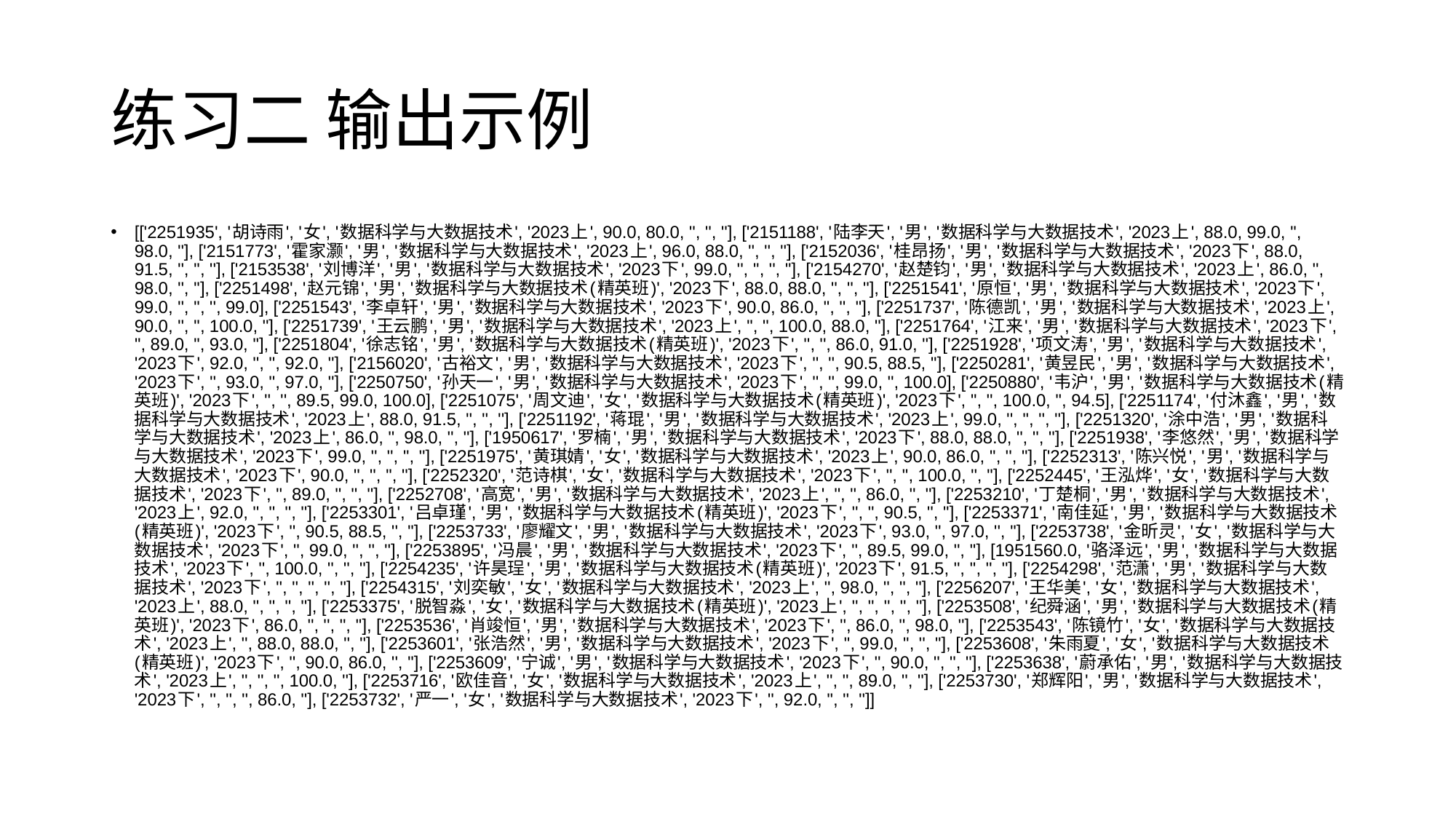

# 练习二 输出示例
[['2251935', '胡诗雨', '女', '数据科学与大数据技术', '2023上', 90.0, 80.0, '', '', ''], ['2151188', '陆李天', '男', '数据科学与大数据技术', '2023上', 88.0, 99.0, '', 98.0, ''], ['2151773', '霍家灏', '男', '数据科学与大数据技术', '2023上', 96.0, 88.0, '', '', ''], ['2152036', '桂昂扬', '男', '数据科学与大数据技术', '2023下', 88.0, 91.5, '', '', ''], ['2153538', '刘博洋', '男', '数据科学与大数据技术', '2023下', 99.0, '', '', '', ''], ['2154270', '赵楚钧', '男', '数据科学与大数据技术', '2023上', 86.0, '', 98.0, '', ''], ['2251498', '赵元锦', '男', '数据科学与大数据技术(精英班)', '2023下', 88.0, 88.0, '', '', ''], ['2251541', '原恒', '男', '数据科学与大数据技术', '2023下', 99.0, '', '', '', 99.0], ['2251543', '李卓轩', '男', '数据科学与大数据技术', '2023下', 90.0, 86.0, '', '', ''], ['2251737', '陈德凯', '男', '数据科学与大数据技术', '2023上', 90.0, '', '', 100.0, ''], ['2251739', '王云鹏', '男', '数据科学与大数据技术', '2023上', '', '', 100.0, 88.0, ''], ['2251764', '江来', '男', '数据科学与大数据技术', '2023下', '', 89.0, '', 93.0, ''], ['2251804', '徐志铭', '男', '数据科学与大数据技术(精英班)', '2023下', '', '', 86.0, 91.0, ''], ['2251928', '项文涛', '男', '数据科学与大数据技术', '2023下', 92.0, '', '', 92.0, ''], ['2156020', '古裕文', '男', '数据科学与大数据技术', '2023下', '', '', 90.5, 88.5, ''], ['2250281', '黄昱民', '男', '数据科学与大数据技术', '2023下', '', 93.0, '', 97.0, ''], ['2250750', '孙天一', '男', '数据科学与大数据技术', '2023下', '', '', 99.0, '', 100.0], ['2250880', '韦沪', '男', '数据科学与大数据技术(精英班)', '2023下', '', '', 89.5, 99.0, 100.0], ['2251075', '周文迪', '女', '数据科学与大数据技术(精英班)', '2023下', '', '', 100.0, '', 94.5], ['2251174', '付沐鑫', '男', '数据科学与大数据技术', '2023上', 88.0, 91.5, '', '', ''], ['2251192', '蒋琨', '男', '数据科学与大数据技术', '2023上', 99.0, '', '', '', ''], ['2251320', '涂中浩', '男', '数据科学与大数据技术', '2023上', 86.0, '', 98.0, '', ''], ['1950617', '罗楠', '男', '数据科学与大数据技术', '2023下', 88.0, 88.0, '', '', ''], ['2251938', '李悠然', '男', '数据科学与大数据技术', '2023下', 99.0, '', '', '', ''], ['2251975', '黄琪婧', '女', '数据科学与大数据技术', '2023上', 90.0, 86.0, '', '', ''], ['2252313', '陈兴悦', '男', '数据科学与大数据技术', '2023下', 90.0, '', '', '', ''], ['2252320', '范诗棋', '女', '数据科学与大数据技术', '2023下', '', '', 100.0, '', ''], ['2252445', '王泓烨', '女', '数据科学与大数据技术', '2023下', '', 89.0, '', '', ''], ['2252708', '高宽', '男', '数据科学与大数据技术', '2023上', '', '', 86.0, '', ''], ['2253210', '丁楚桐', '男', '数据科学与大数据技术', '2023上', 92.0, '', '', '', ''], ['2253301', '吕卓瑾', '男', '数据科学与大数据技术(精英班)', '2023下', '', '', 90.5, '', ''], ['2253371', '南佳延', '男', '数据科学与大数据技术(精英班)', '2023下', '', 90.5, 88.5, '', ''], ['2253733', '廖耀文', '男', '数据科学与大数据技术', '2023下', 93.0, '', 97.0, '', ''], ['2253738', '金昕灵', '女', '数据科学与大数据技术', '2023下', '', 99.0, '', '', ''], ['2253895', '冯晨', '男', '数据科学与大数据技术', '2023下', '', 89.5, 99.0, '', ''], [1951560.0, '骆泽远', '男', '数据科学与大数据技术', '2023下', '', 100.0, '', '', ''], ['2254235', '许昊珵', '男', '数据科学与大数据技术(精英班)', '2023下', 91.5, '', '', '', ''], ['2254298', '范潇', '男', '数据科学与大数据技术', '2023下', '', '', '', '', ''], ['2254315', '刘奕敏', '女', '数据科学与大数据技术', '2023上', '', 98.0, '', '', ''], ['2256207', '王华美', '女', '数据科学与大数据技术', '2023上', 88.0, '', '', '', ''], ['2253375', '脱智淼', '女', '数据科学与大数据技术(精英班)', '2023上', '', '', '', '', ''], ['2253508', '纪舜涵', '男', '数据科学与大数据技术(精英班)', '2023下', 86.0, '', '', '', ''], ['2253536', '肖竣恒', '男', '数据科学与大数据技术', '2023下', '', 86.0, '', 98.0, ''], ['2253543', '陈镜竹', '女', '数据科学与大数据技术', '2023上', '', 88.0, 88.0, '', ''], ['2253601', '张浩然', '男', '数据科学与大数据技术', '2023下', '', 99.0, '', '', ''], ['2253608', '朱雨夏', '女', '数据科学与大数据技术(精英班)', '2023下', '', 90.0, 86.0, '', ''], ['2253609', '宁诚', '男', '数据科学与大数据技术', '2023下', '', 90.0, '', '', ''], ['2253638', '蔚承佑', '男', '数据科学与大数据技术', '2023上', '', '', '', 100.0, ''], ['2253716', '欧佳音', '女', '数据科学与大数据技术', '2023上', '', '', 89.0, '', ''], ['2253730', '郑辉阳', '男', '数据科学与大数据技术', '2023下', '', '', '', 86.0, ''], ['2253732', '严一', '女', '数据科学与大数据技术', '2023下', '', 92.0, '', '', '']]